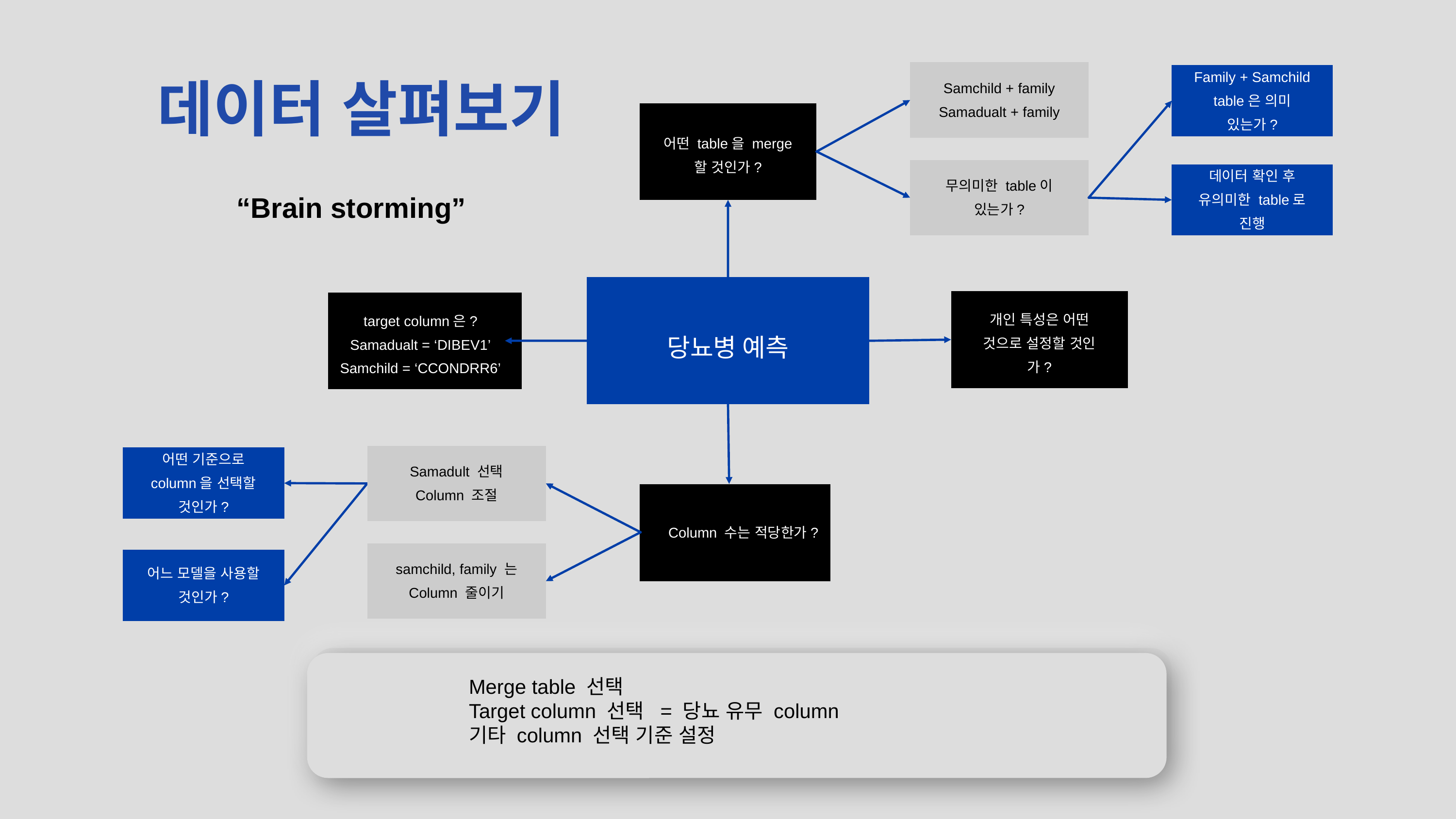

데이터 살펴보기
Samchild + family
Samadualt + family

Family + Samchild table은 의미 있는가?

어떤 table을 merge 할 것인가?

무의미한 table이 있는가?

데이터 확인 후
유의미한 table로 진행

“Brain storming”
당뇨병 예측

개인 특성은 어떤 것으로 설정할 것인가?

target column은?
Samadualt = ‘DIBEV1’
Samchild = ‘CCONDRR6’

Samadult 선택
Column 조절

어떤 기준으로 column을 선택할 것인가?

Column 수는 적당한가?

samchild, family 는
Column 줄이기

어느 모델을 사용할 것인가?

Merge table 선택
Target column 선택  = 당뇨 유무 column
기타 column 선택 기준 설정